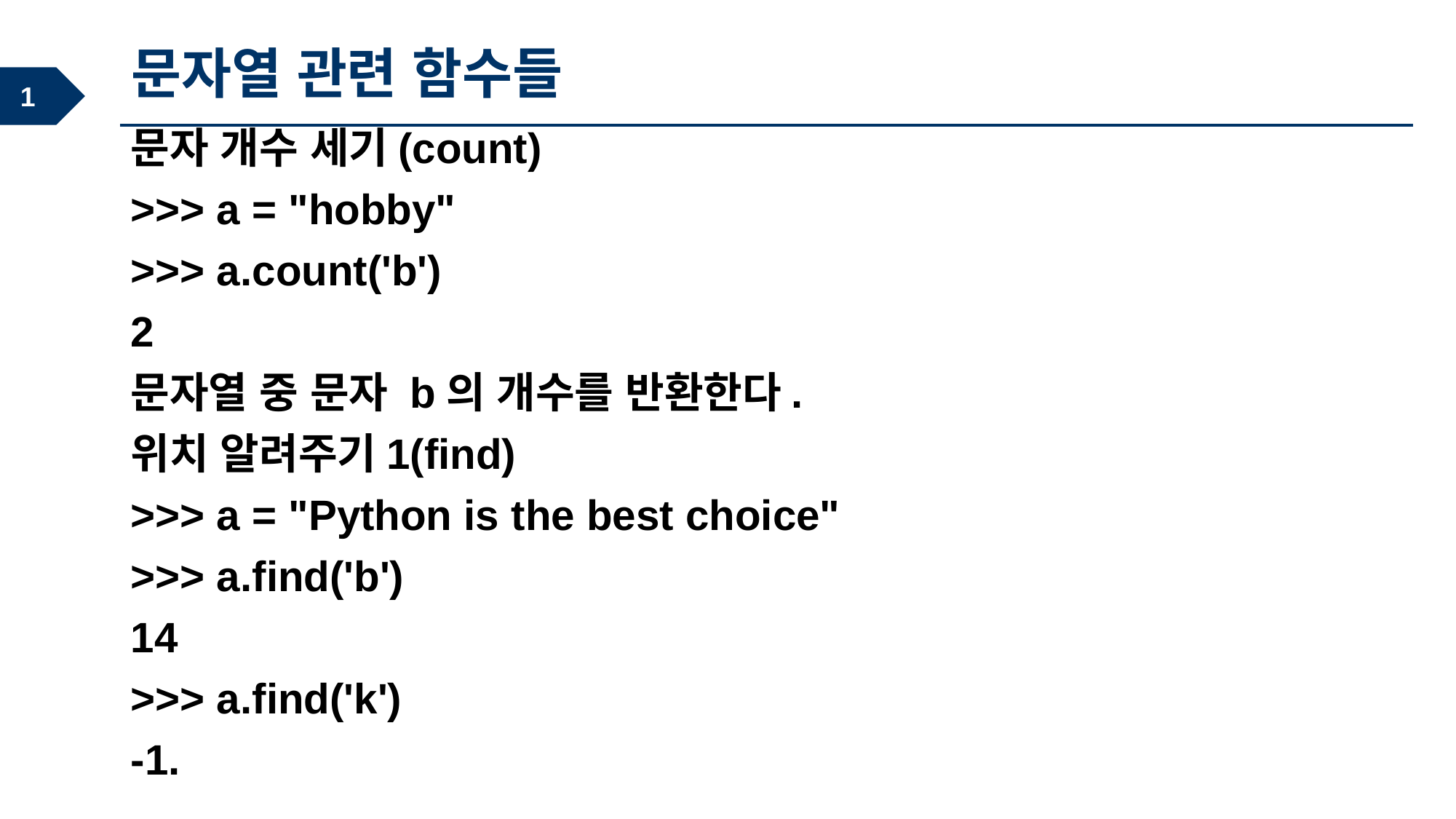

문자열 관련 함수들
문자 개수 세기(count)
>>> a = "hobby"
>>> a.count('b')
2
문자열 중 문자 b의 개수를 반환한다.
위치 알려주기1(find)
>>> a = "Python is the best choice"
>>> a.find('b')
14
>>> a.find('k')
-1.